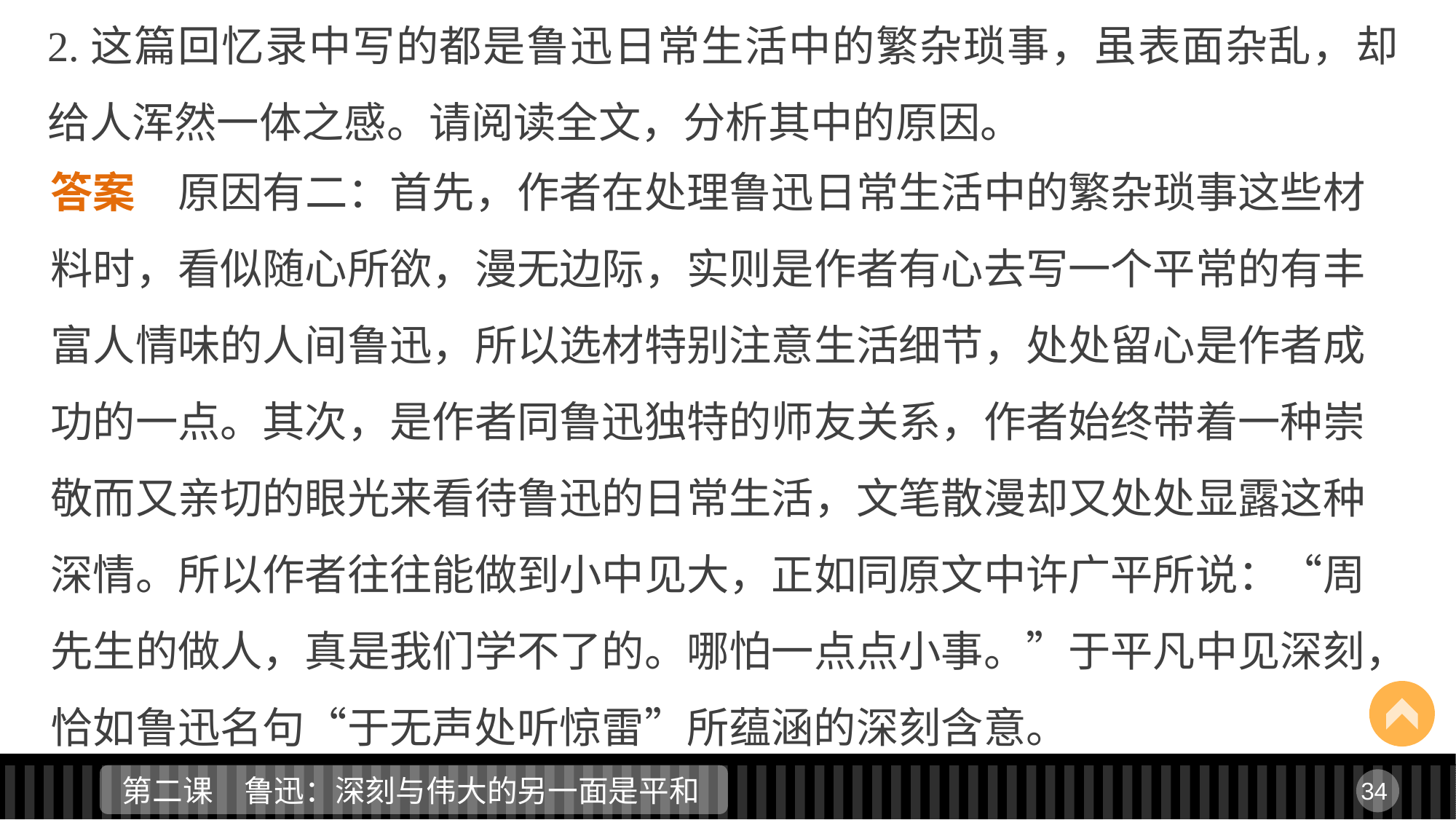

2.这篇回忆录中写的都是鲁迅日常生活中的繁杂琐事，虽表面杂乱，却给人浑然一体之感。请阅读全文，分析其中的原因。
答案　原因有二：首先，作者在处理鲁迅日常生活中的繁杂琐事这些材料时，看似随心所欲，漫无边际，实则是作者有心去写一个平常的有丰富人情味的人间鲁迅，所以选材特别注意生活细节，处处留心是作者成功的一点。其次，是作者同鲁迅独特的师友关系，作者始终带着一种崇敬而又亲切的眼光来看待鲁迅的日常生活，文笔散漫却又处处显露这种深情。所以作者往往能做到小中见大，正如同原文中许广平所说：“周先生的做人，真是我们学不了的。哪怕一点点小事。”于平凡中见深刻，恰如鲁迅名句“于无声处听惊雷”所蕴涵的深刻含意。